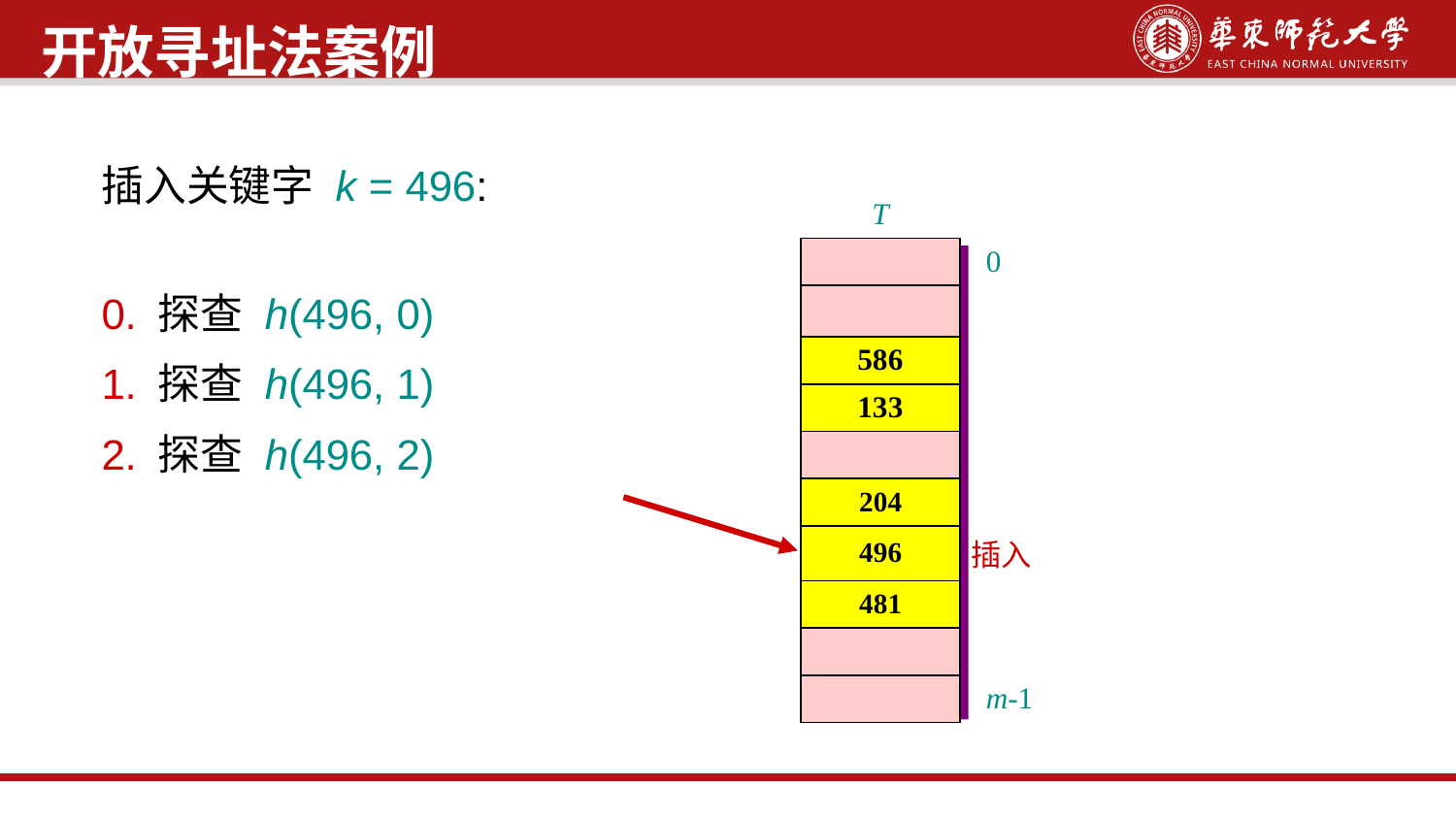

开放寻址法案例
插入关键字 k = 496:

0. 探查 h(496, 0)
1. 探查 h(496, 1)
2. 探查 h(496, 2)
| T |  |
| --- | --- |
|  | 0 |
|  |  |
| 586 |  |
| 133 |  |
|  |  |
| 204 |  |
| 496 | 插入 |
| 481 |  |
|  |  |
|  | m-1 |